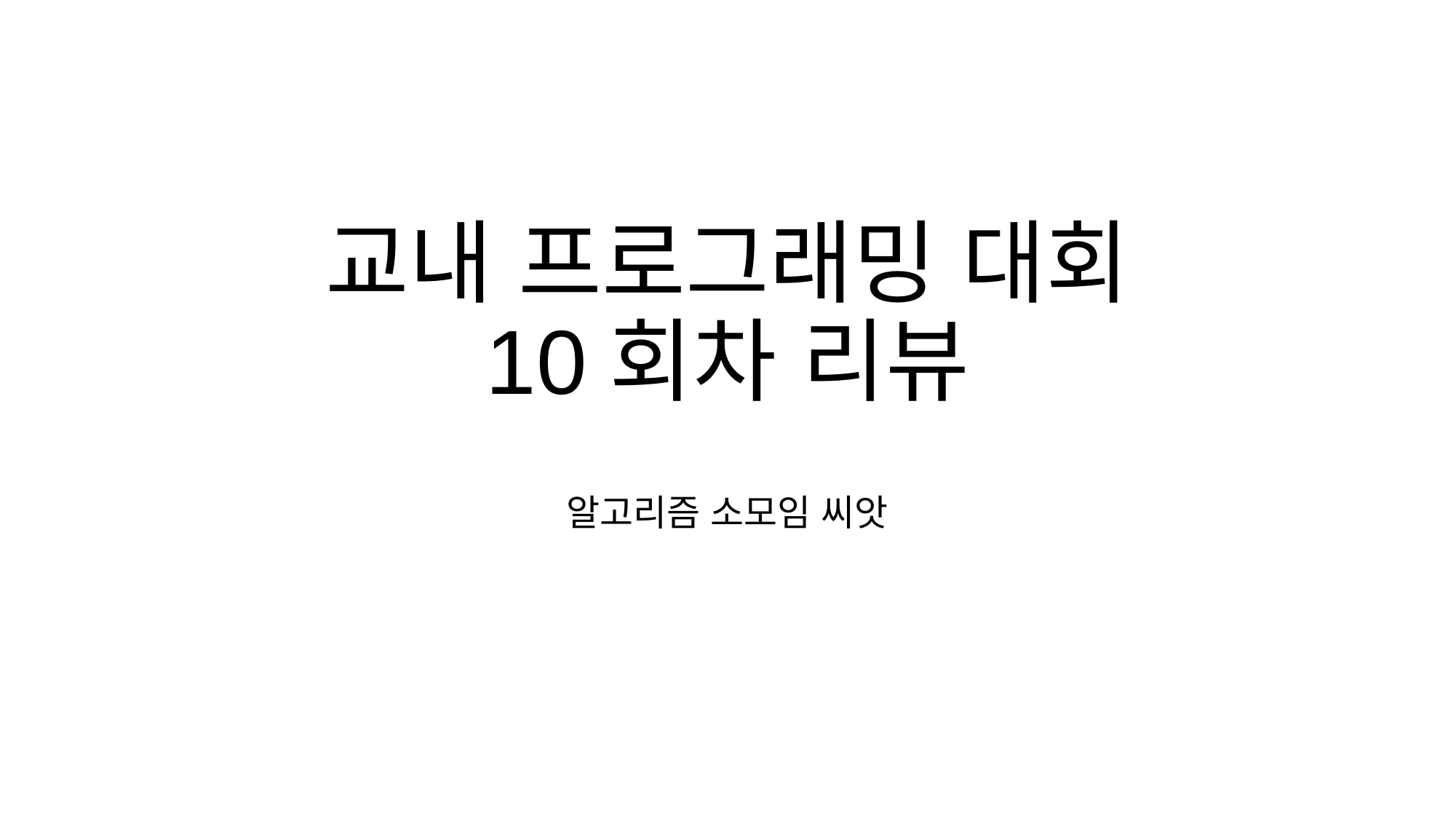

# 교내 프로그래밍 대회 10회차 리뷰

알고리즘 소모임 씨앗